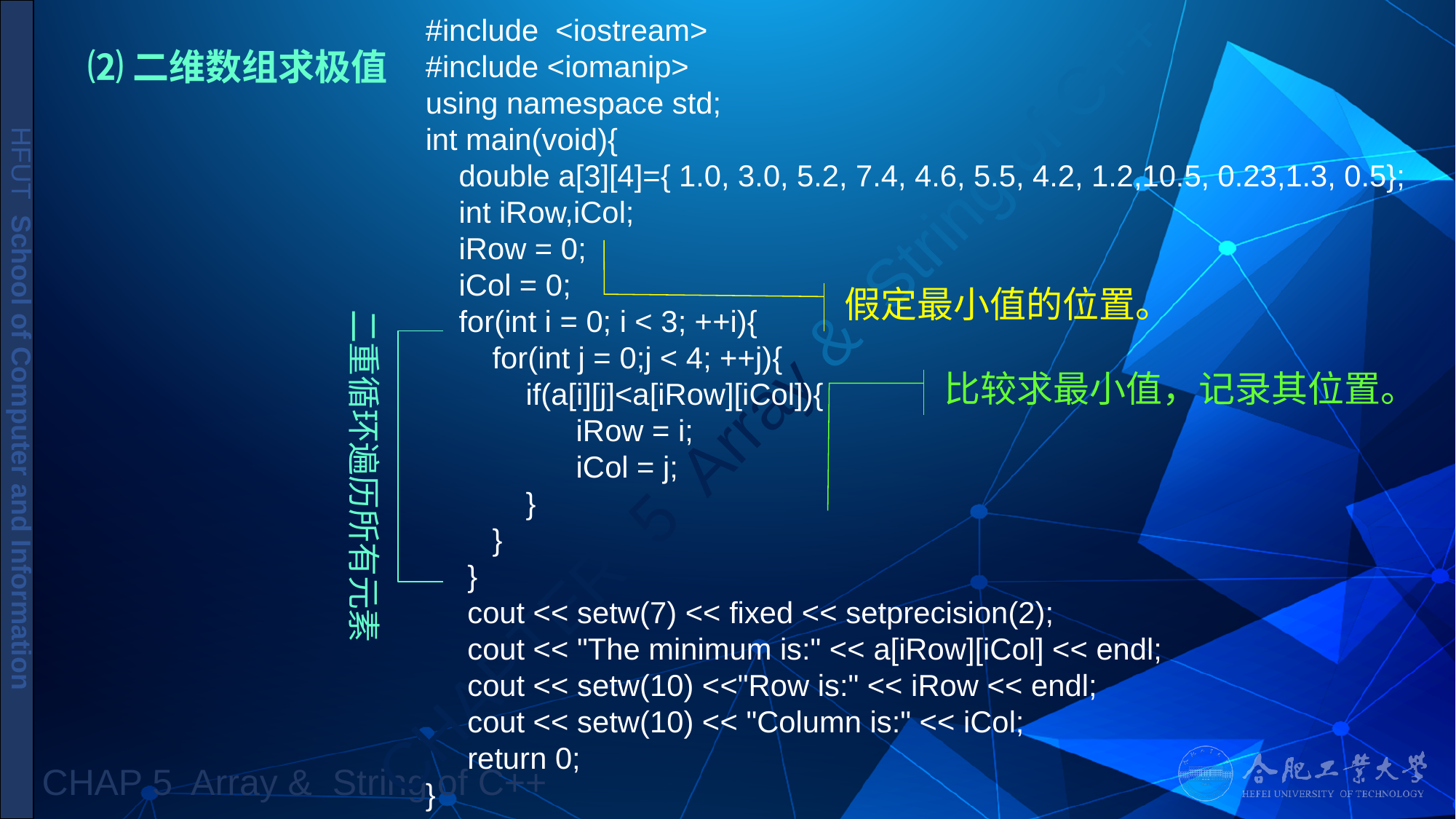

#include  <iostream>
#include <iomanip>
using namespace std;
int main(void){
    double a[3][4]={ 1.0, 3.0, 5.2, 7.4, 4.6, 5.5, 4.2, 1.2,10.5, 0.23,1.3, 0.5};
    int iRow,iCol;
    iRow = 0;
    iCol = 0;
    for(int i = 0; i < 3; ++i){
        for(int j = 0;j < 4; ++j){
            if(a[i][j]<a[iRow][iCol]){
                  iRow = i;
                  iCol = j;
            }
        }
     }
     cout << setw(7) << fixed << setprecision(2);
     cout << "The minimum is:" << a[iRow][iCol] << endl;
     cout << setw(10) <<"Row is:" << iRow << endl;
     cout << setw(10) << "Column is:" << iCol;
     return 0;
}
# ⑵二维数组求极值
假定最小值的位置。
二重循环遍历所有元素

比较求最小值，记录其位置。